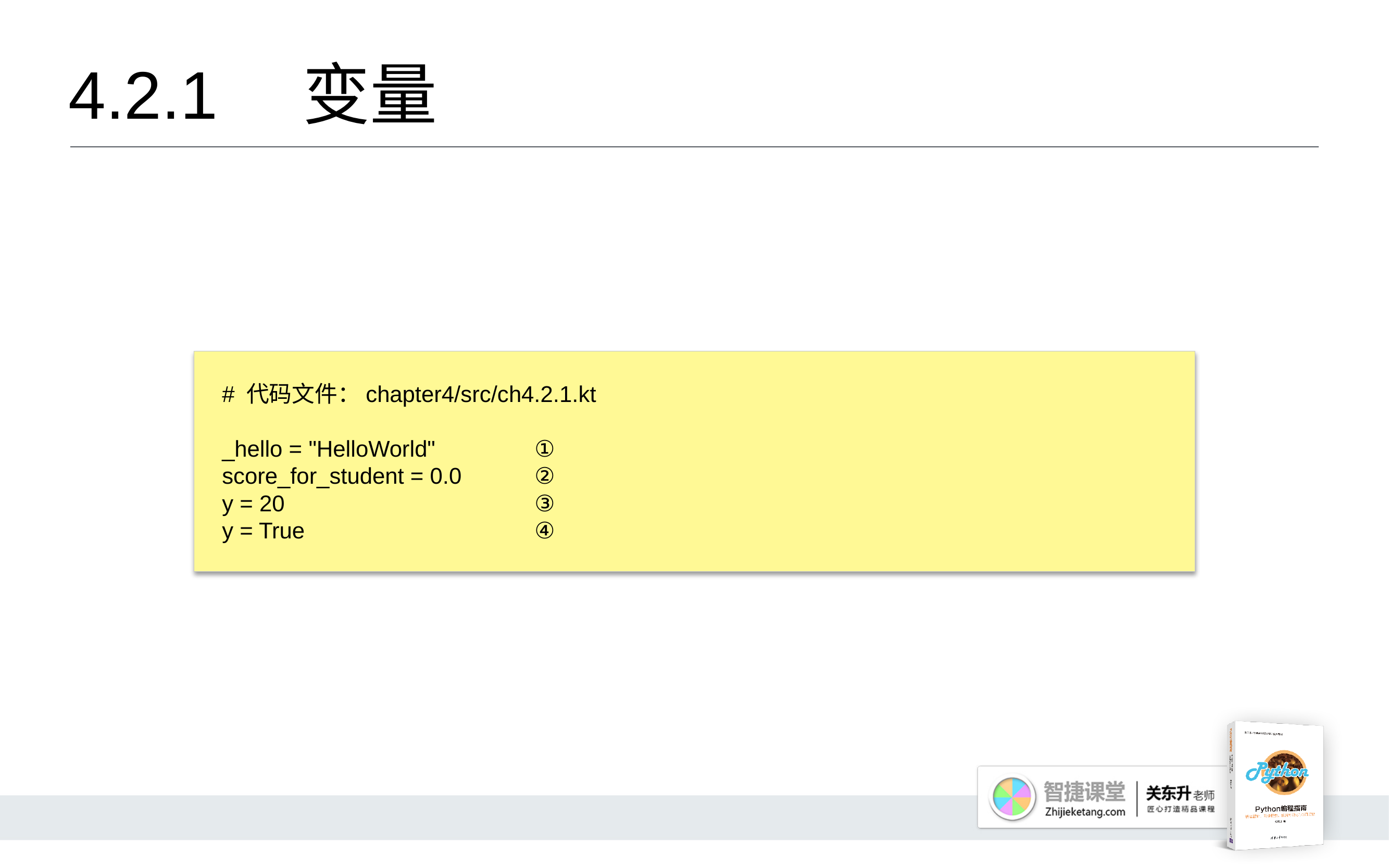

# 4.2.1 	变量
# 代码文件：chapter4/src/ch4.2.1.kt

_hello = "HelloWorld"		①
score_for_student = 0.0	②
y = 20				③
y = True			④